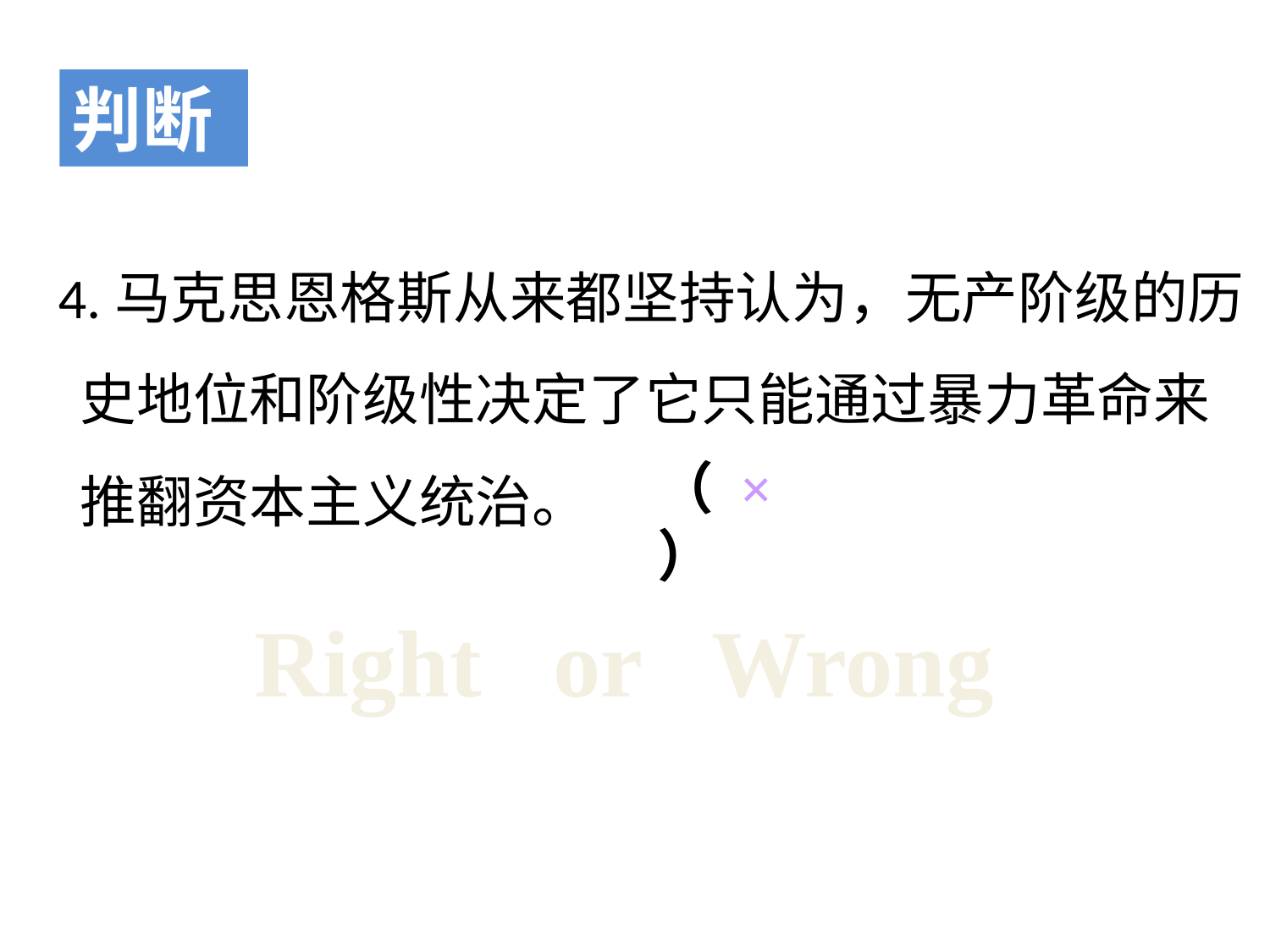

判断
  4.马克思恩格斯从来都坚持认为，无产阶级的历史地位和阶级性决定了它只能通过暴力革命来推翻资本主义统治。
（ × ）

Right   or   Wrong